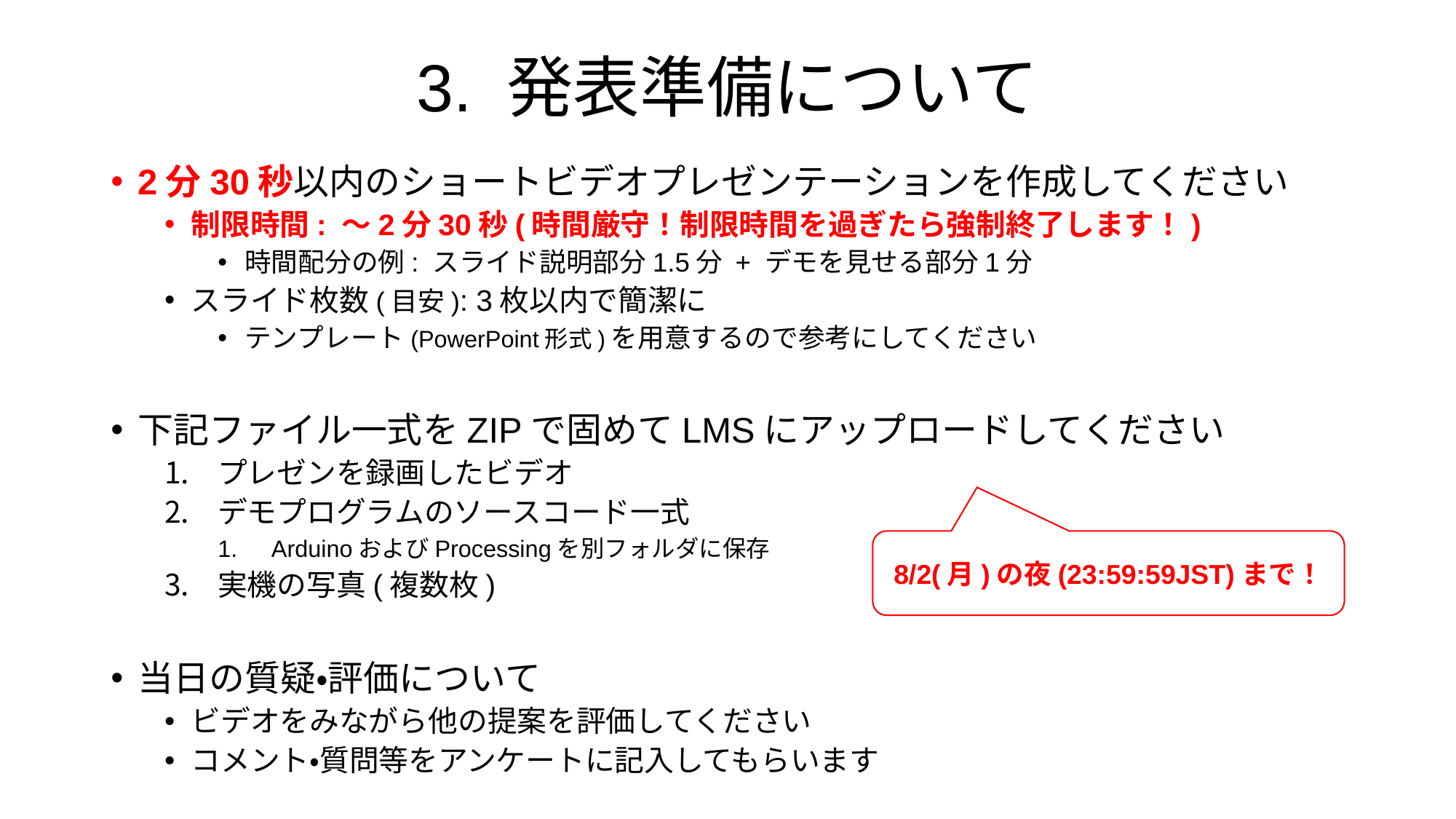

# 3. 発表準備について
2分30秒以内のショートビデオプレゼンテーションを作成してください
制限時間: ～2分30秒(時間厳守！制限時間を過ぎたら強制終了します！)
時間配分の例: スライド説明部分1.5分 + デモを見せる部分1分
スライド枚数(目安): 3枚以内で簡潔に
テンプレート(PowerPoint形式)を用意するので参考にしてください

下記ファイル一式をZIPで固めてLMSにアップロードしてください
プレゼンを録画したビデオ
デモプログラムのソースコード一式
ArduinoおよびProcessingを別フォルダに保存
実機の写真(複数枚)

当日の質疑・評価について
ビデオをみながら他の提案を評価してください
コメント・質問等をアンケートに記入してもらいます
8/2(月)の夜(23:59:59JST)まで！